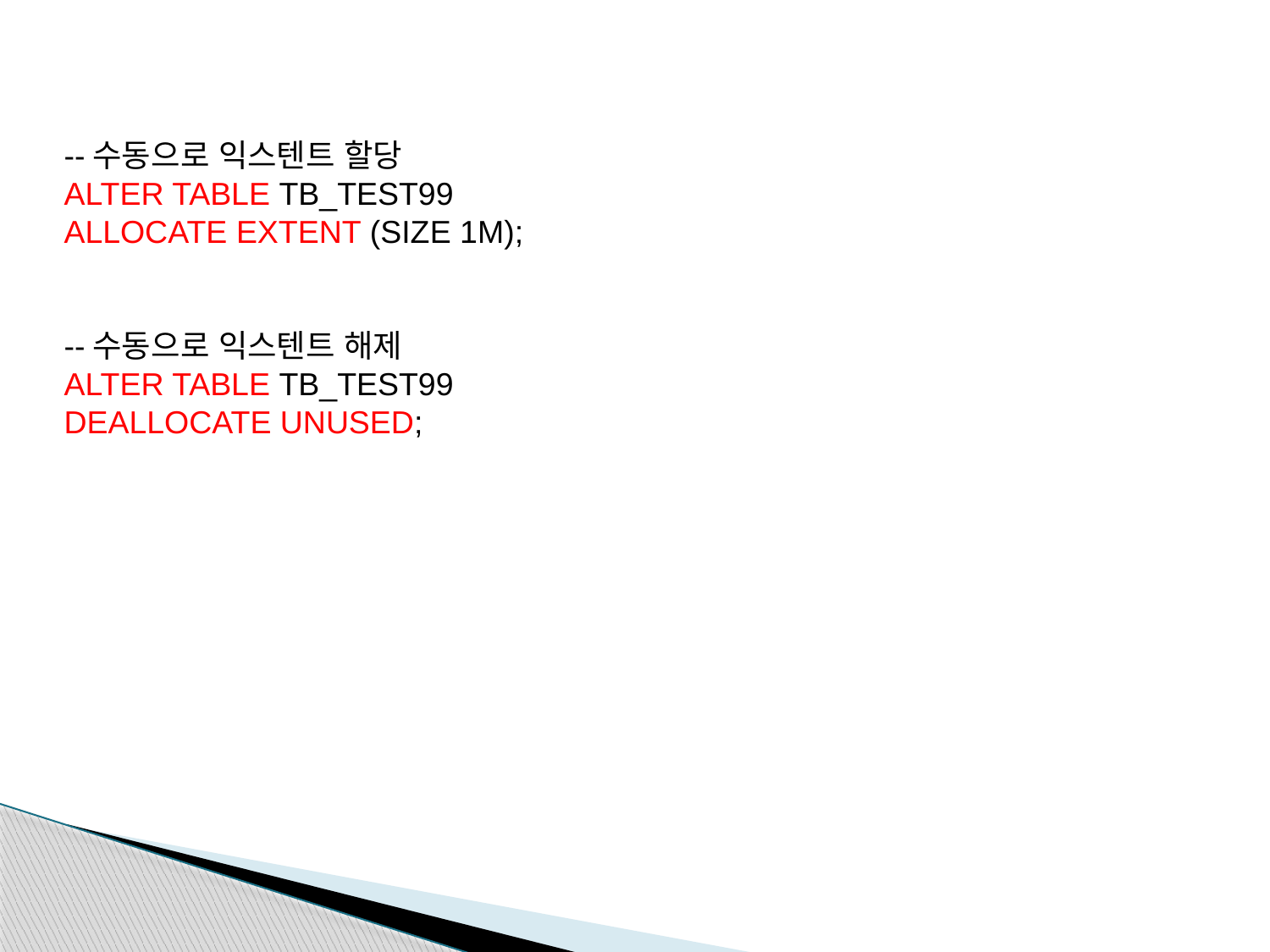

--수동으로 익스텐트 할당
ALTER TABLE TB_TEST99
ALLOCATE EXTENT (SIZE 1M);

--수동으로 익스텐트 해제
ALTER TABLE TB_TEST99
DEALLOCATE UNUSED;